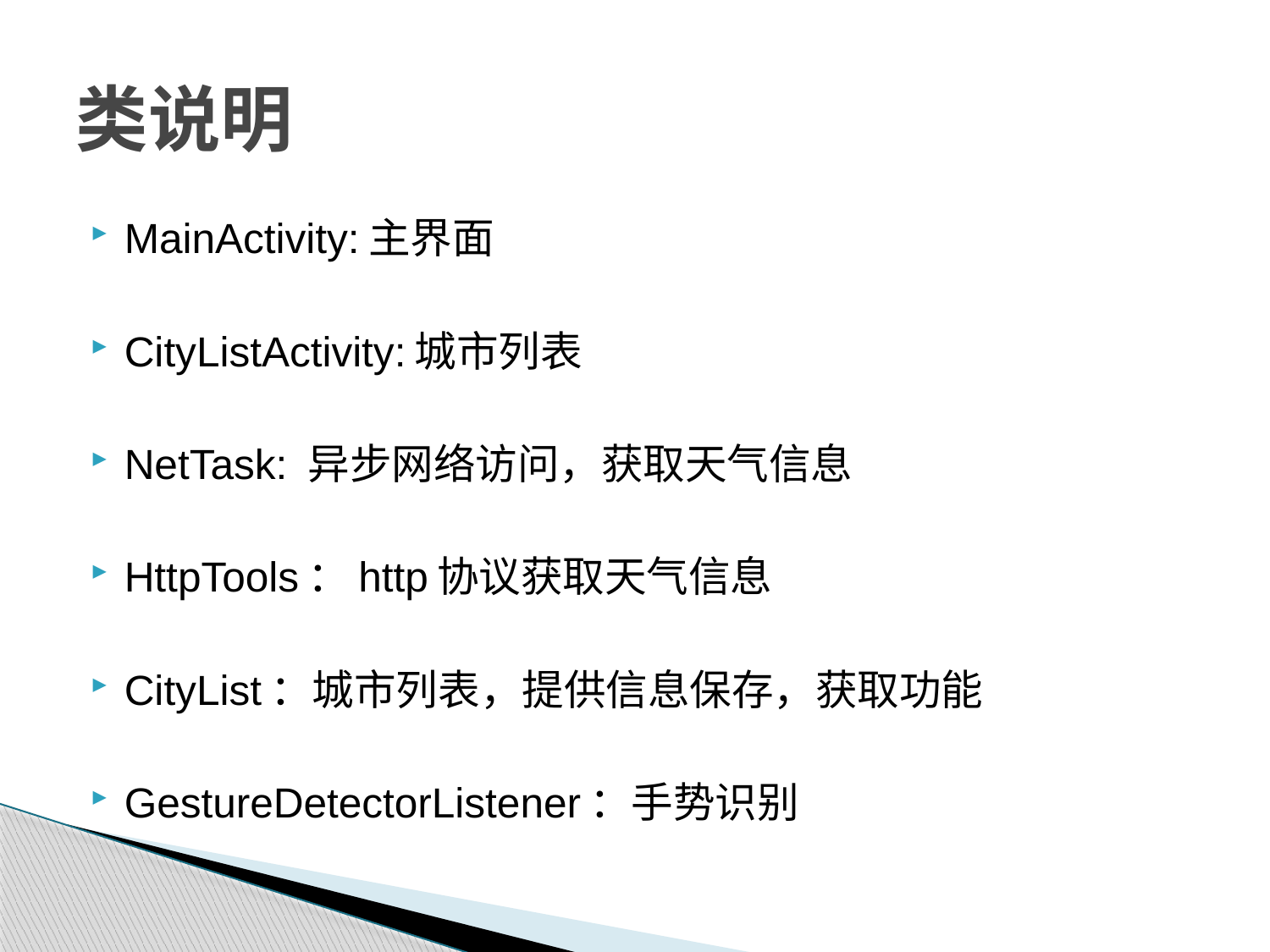

# 类说明
MainActivity:主界面

CityListActivity:城市列表

NetTask: 异步网络访问，获取天气信息

HttpTools：http协议获取天气信息

CityList：城市列表，提供信息保存，获取功能

GestureDetectorListener：手势识别